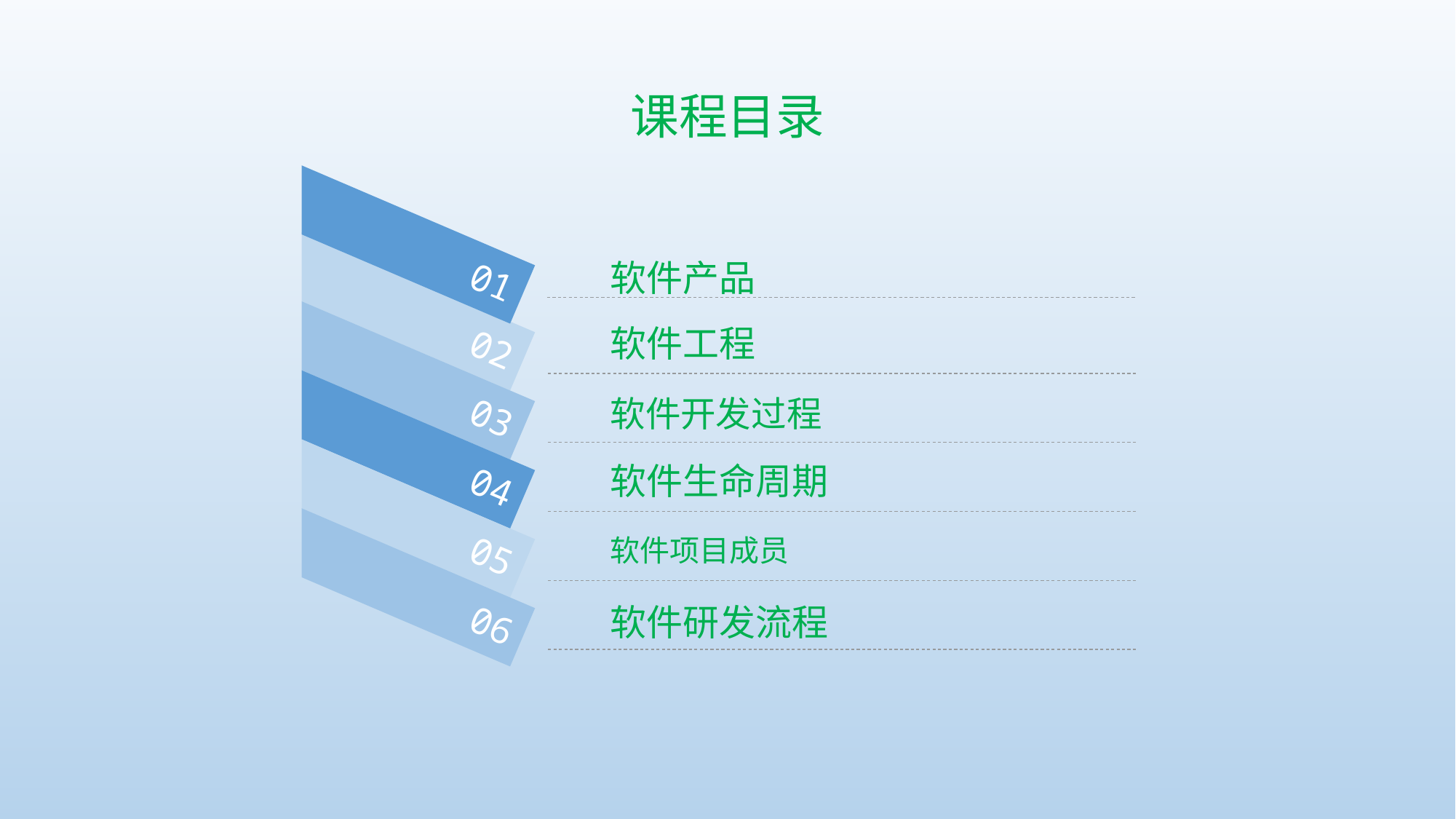

课程目录
01
软件产品
02
软件工程
03
软件开发过程
04
软件生命周期
05
软件项目成员
06
软件研发流程